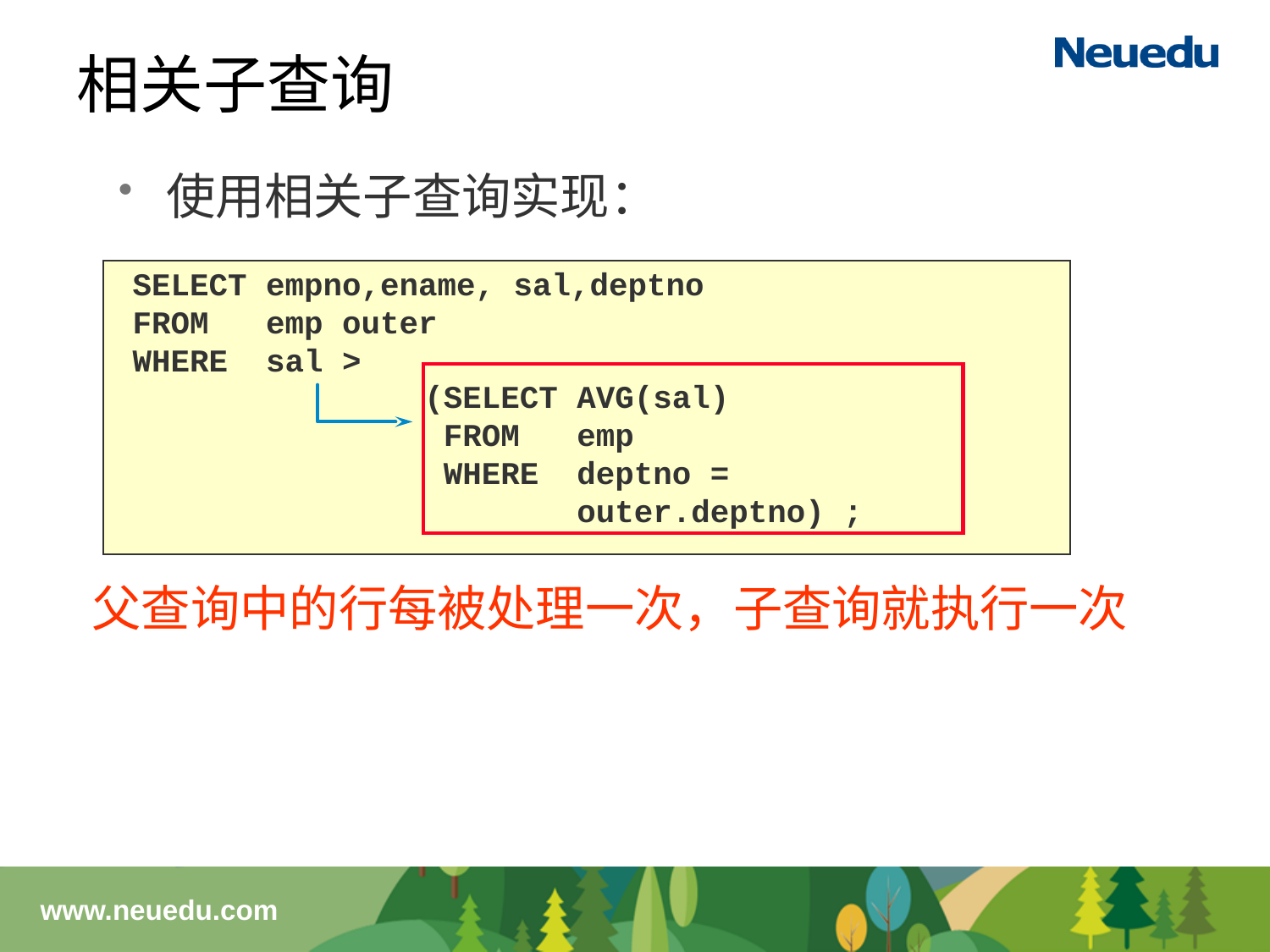

# 相关子查询
使用相关子查询实现：
SELECT empno,ename, sal,deptno
FROM   emp outer
WHERE  sal >

(SELECT AVG(sal)
 FROM   emp
 WHERE  deptno =
        outer.deptno) ;

父查询中的行每被处理一次，子查询就执行一次